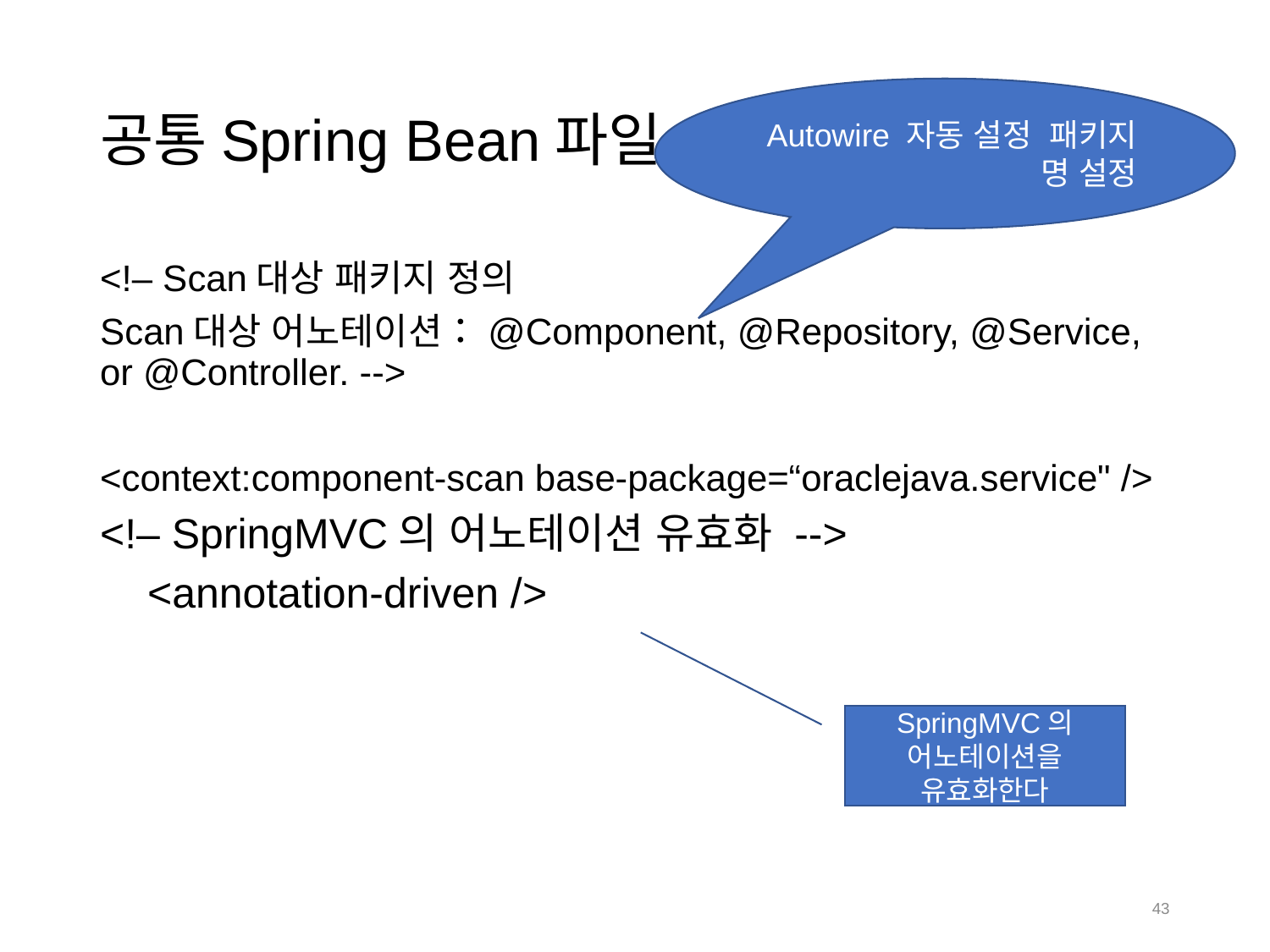

# 공통Spring Bean파일
Autowire 자동 설정  패키지 명 설정
<!– Scan대상 패키지 정의
Scan대상 어노테이션：@Component, @Repository, @Service, or @Controller. -->

<context:component-scan base-package=“oraclejava.service" />
<!– SpringMVC의 어노테이션 유효화 -->
    <annotation-driven />

SpringMVC의 어노테이션을 유효화한다
43